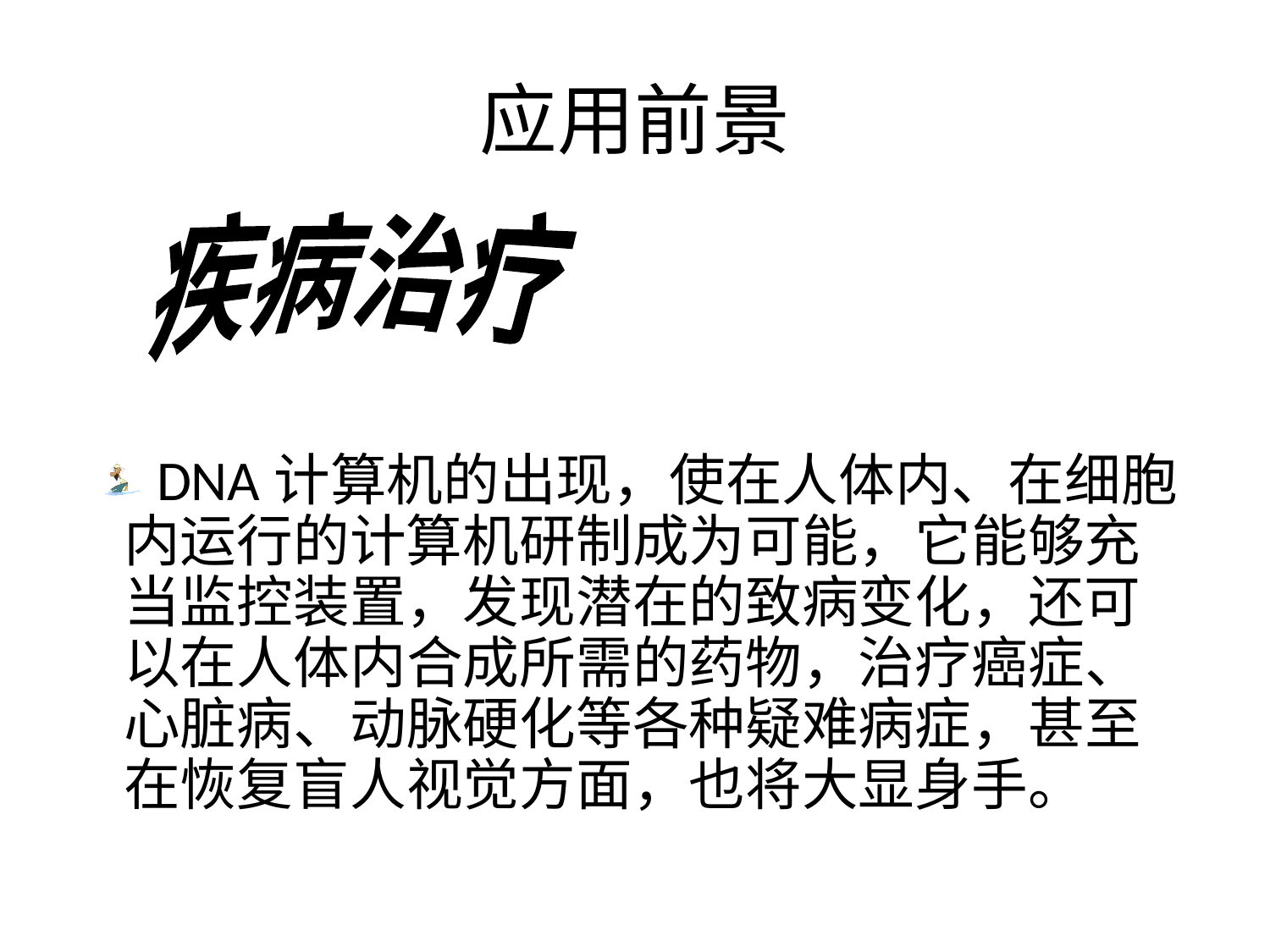

# 应用前景
疾病治疗

DNA计算机的出现，使在人体内、在细胞内运行的计算机研制成为可能，它能够充当监控装置，发现潜在的致病变化，还可以在人体内合成所需的药物，治疗癌症、心脏病、动脉硬化等各种疑难病症，甚至在恢复盲人视觉方面，也将大显身手。